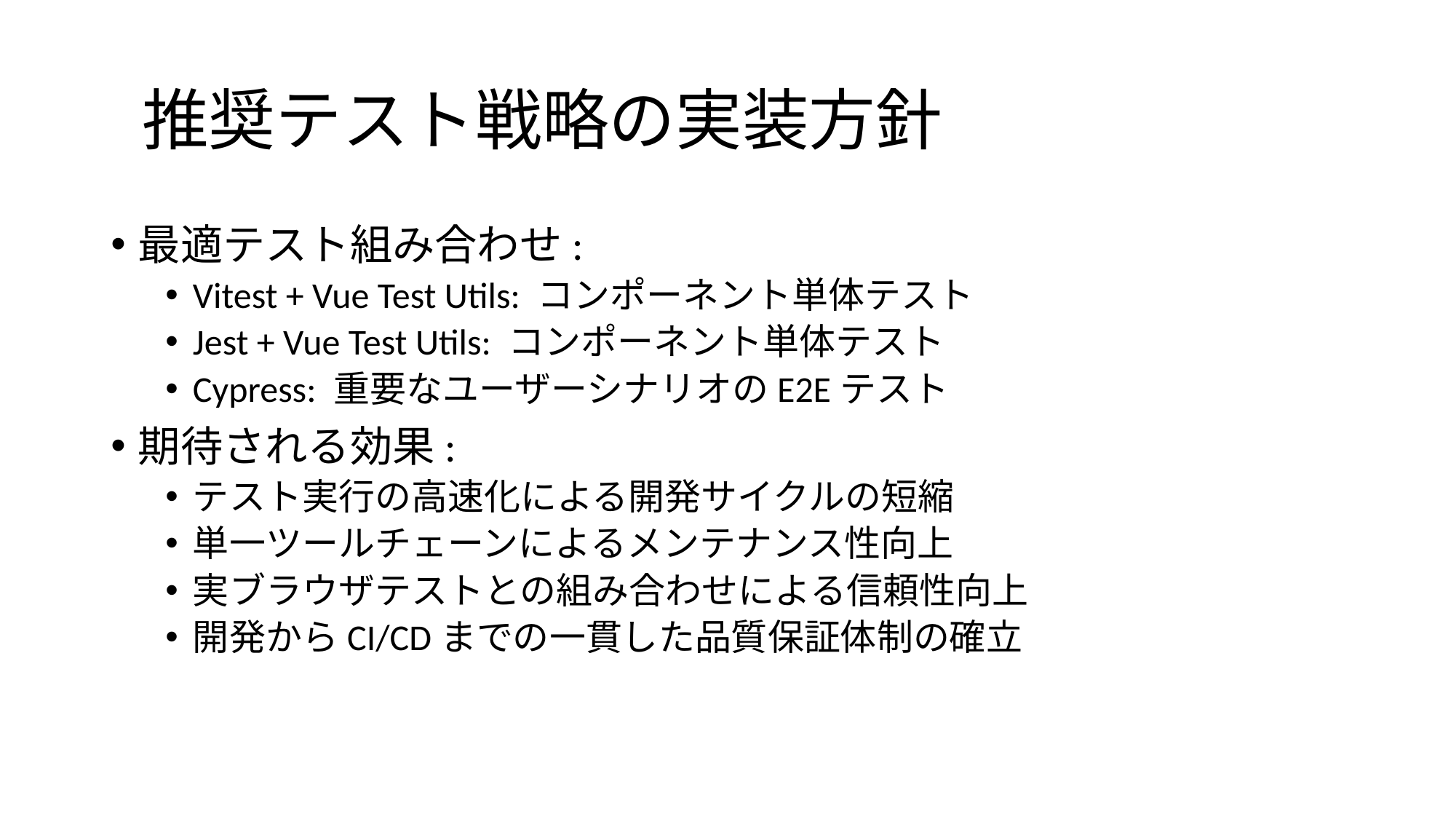

# 推奨テスト戦略の実装方針
最適テスト組み合わせ:
Vitest + Vue Test Utils: コンポーネント単体テスト
Jest + Vue Test Utils: コンポーネント単体テスト
Cypress: 重要なユーザーシナリオのE2Eテスト
期待される効果:
テスト実行の高速化による開発サイクルの短縮
単一ツールチェーンによるメンテナンス性向上
実ブラウザテストとの組み合わせによる信頼性向上
開発からCI/CDまでの一貫した品質保証体制の確立